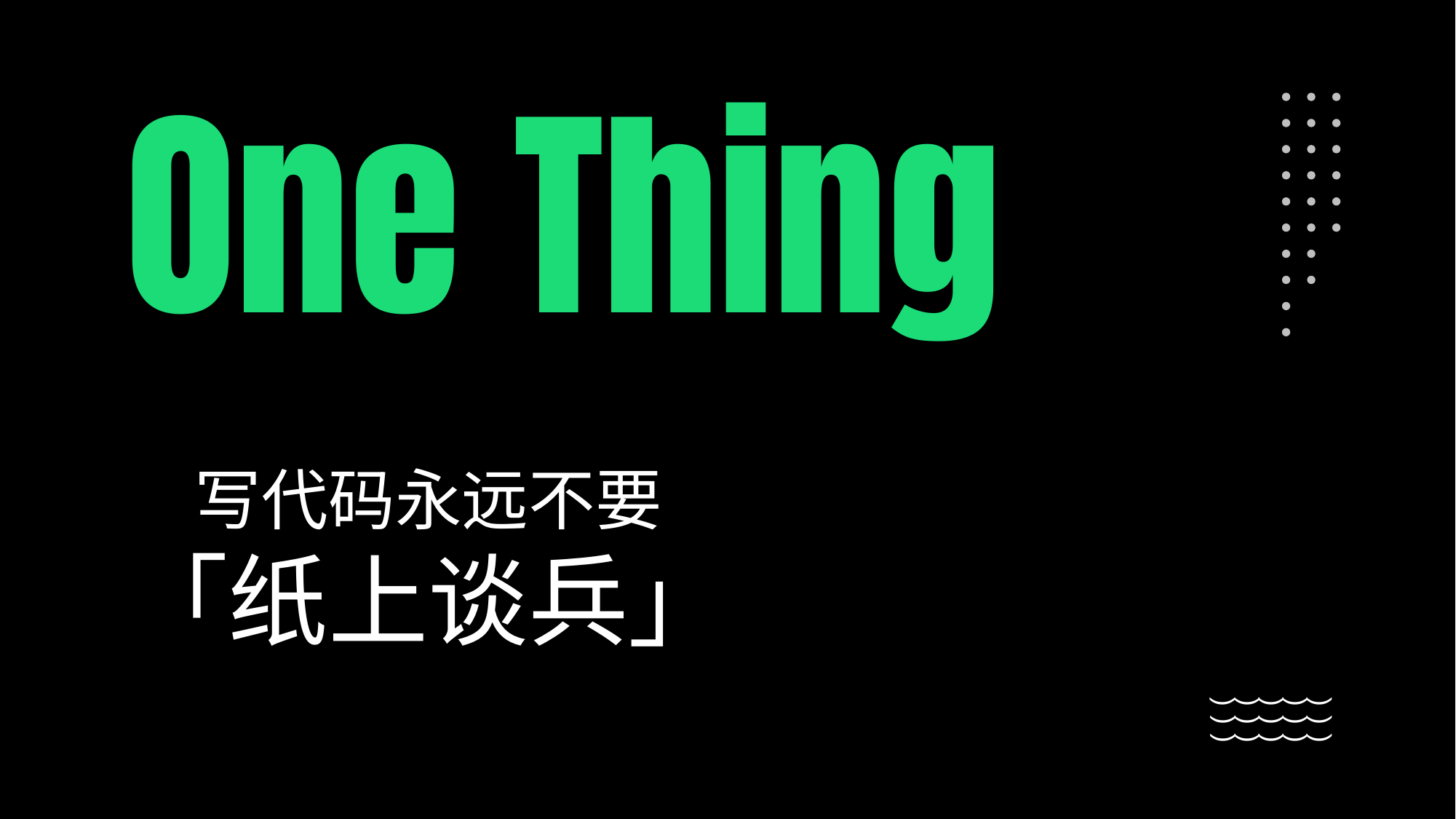

One Thing

写代码永远不要
「纸上谈兵」
(
(
(
(
(
(
(
(
(
(
(
(
(
(
(